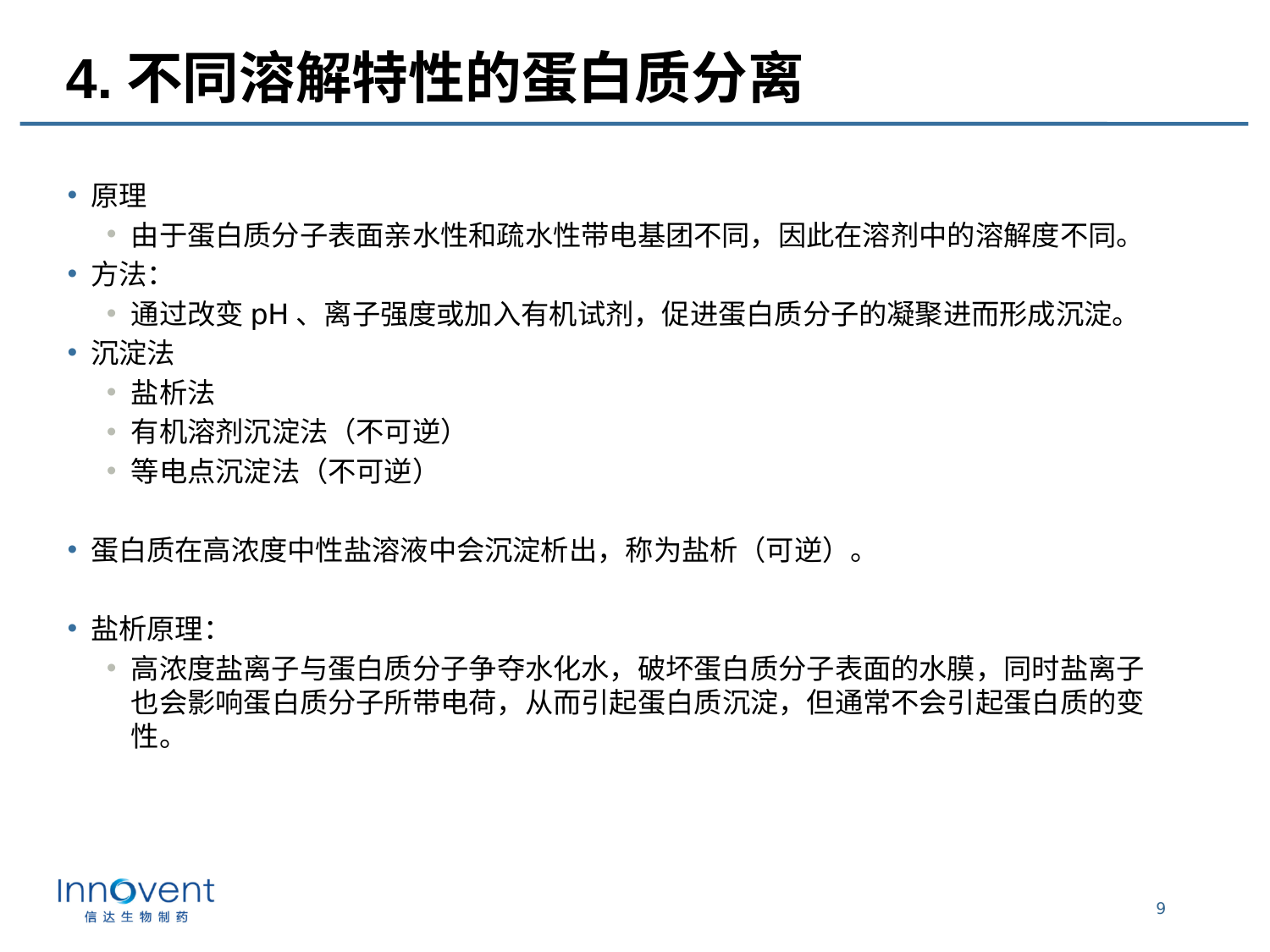

# 4.不同溶解特性的蛋白质分离
原理
由于蛋白质分子表面亲水性和疏水性带电基团不同，因此在溶剂中的溶解度不同。
方法：
通过改变pH、离子强度或加入有机试剂，促进蛋白质分子的凝聚进而形成沉淀。
沉淀法
盐析法
有机溶剂沉淀法（不可逆）
等电点沉淀法（不可逆）

蛋白质在高浓度中性盐溶液中会沉淀析出，称为盐析（可逆）。

盐析原理：
高浓度盐离子与蛋白质分子争夺水化水，破坏蛋白质分子表面的水膜，同时盐离子也会影响蛋白质分子所带电荷，从而引起蛋白质沉淀，但通常不会引起蛋白质的变性。